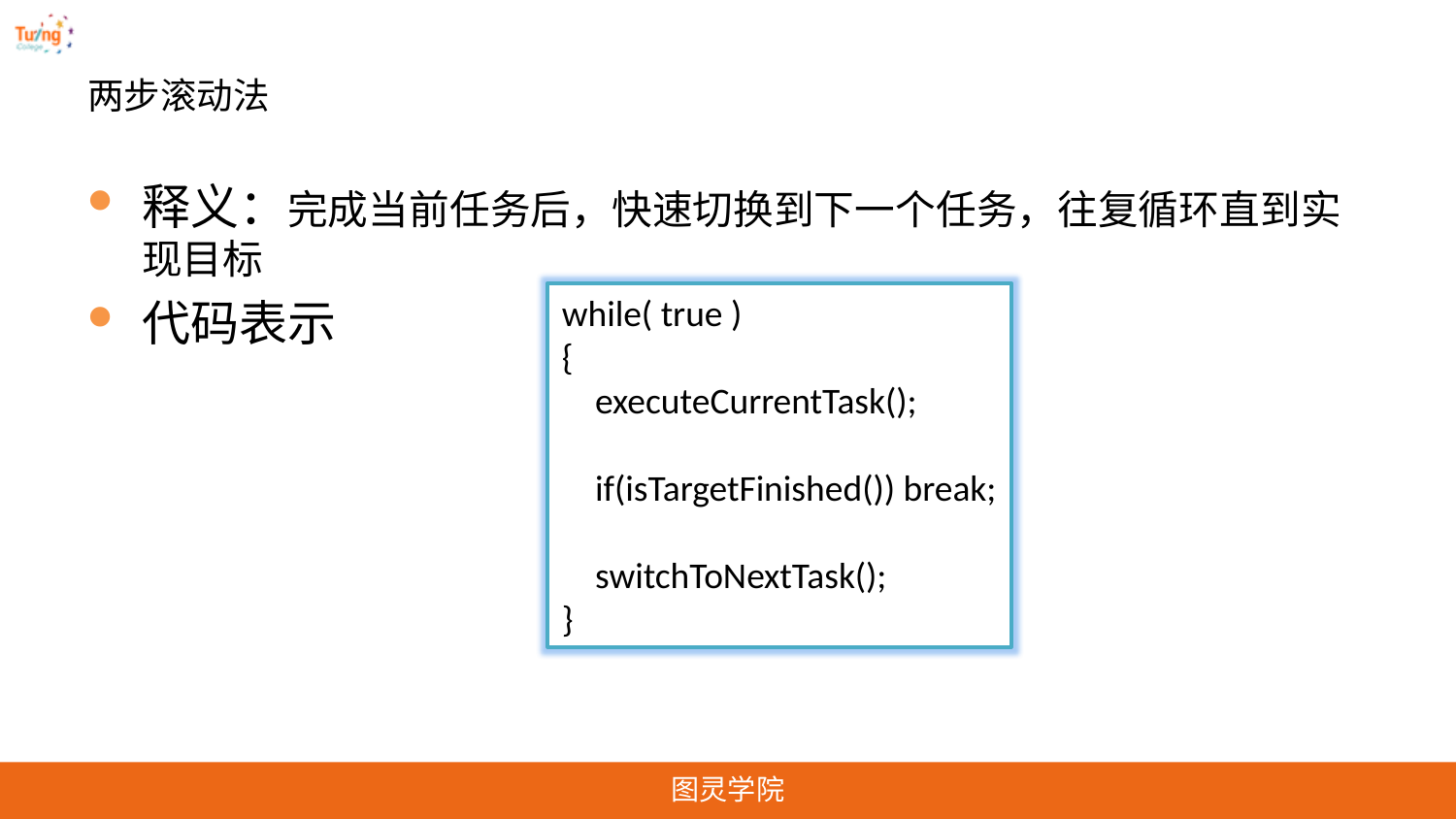

# 两步滚动法
释义：完成当前任务后，快速切换到下一个任务，往复循环直到实现目标
代码表示
while( true )
{
    executeCurrentTask();

    if(isTargetFinished()) break;

    switchToNextTask();
}
图灵学院